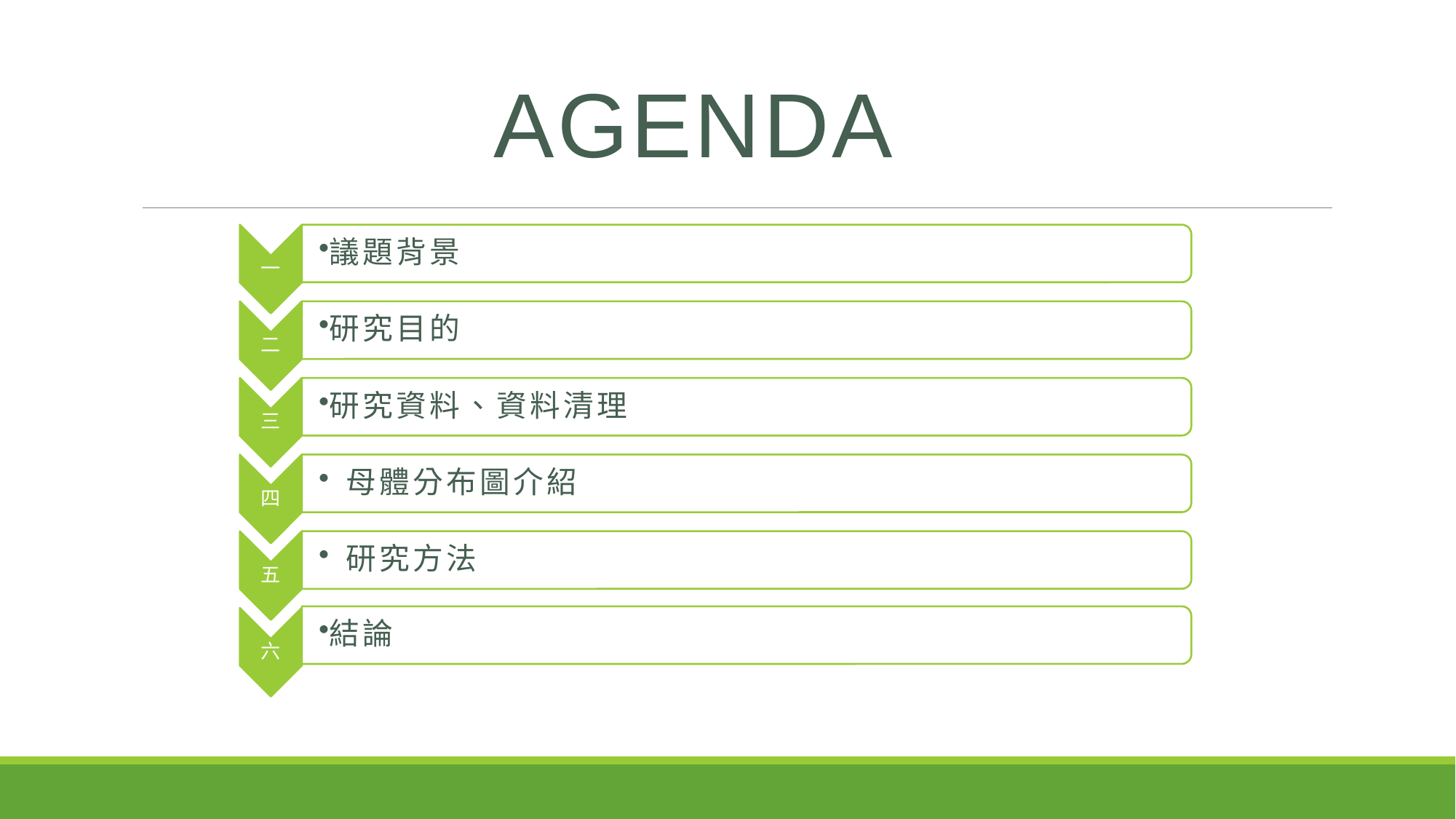

# Agenda
一
議題背景
二
研究目的
三
研究資料、資料清理
四
母體分布圖介紹
五
研究方法
六
結論